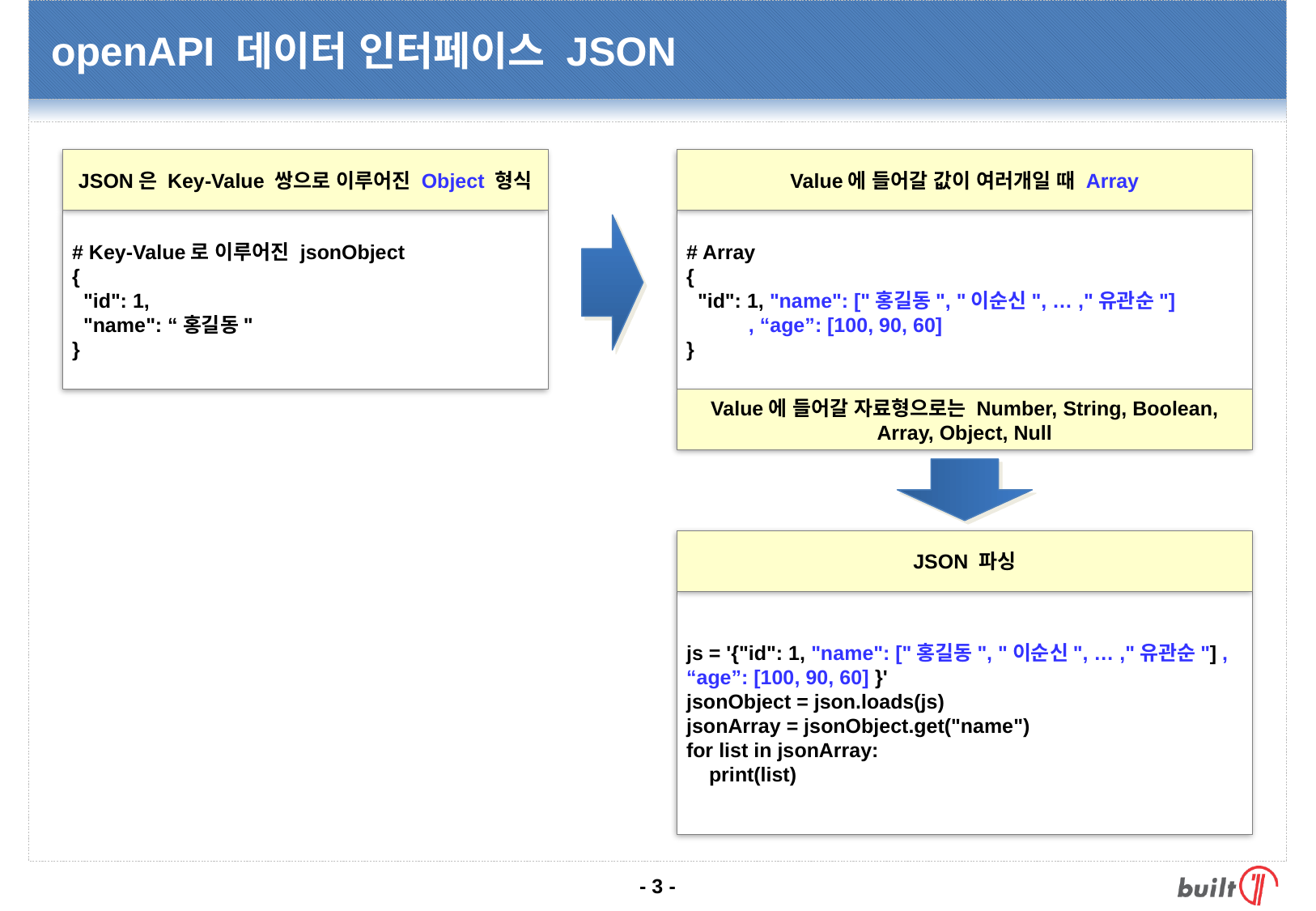

# openAPI 데이터 인터페이스 JSON
JSON은 Key-Value 쌍으로 이루어진 Object 형식
# Key-Value로 이루어진 jsonObject
{
  "id": 1,
  "name": “홍길동"
}
Value에 들어갈 값이 여러개일 때 Array
# Array
{
  "id": 1, "name": ["홍길동", "이순신", … ,"유관순"]
           , “age”: [100, 90, 60]
}
Value에 들어갈 자료형으로는 Number, String, Boolean, Array, Object, Null

JSON 파싱
js = '{"id": 1, "name": ["홍길동", "이순신", … ,"유관순"] , “age”: [100, 90, 60] }'
jsonObject = json.loads(js)
jsonArray = jsonObject.get("name")
for list in jsonArray:
    print(list)